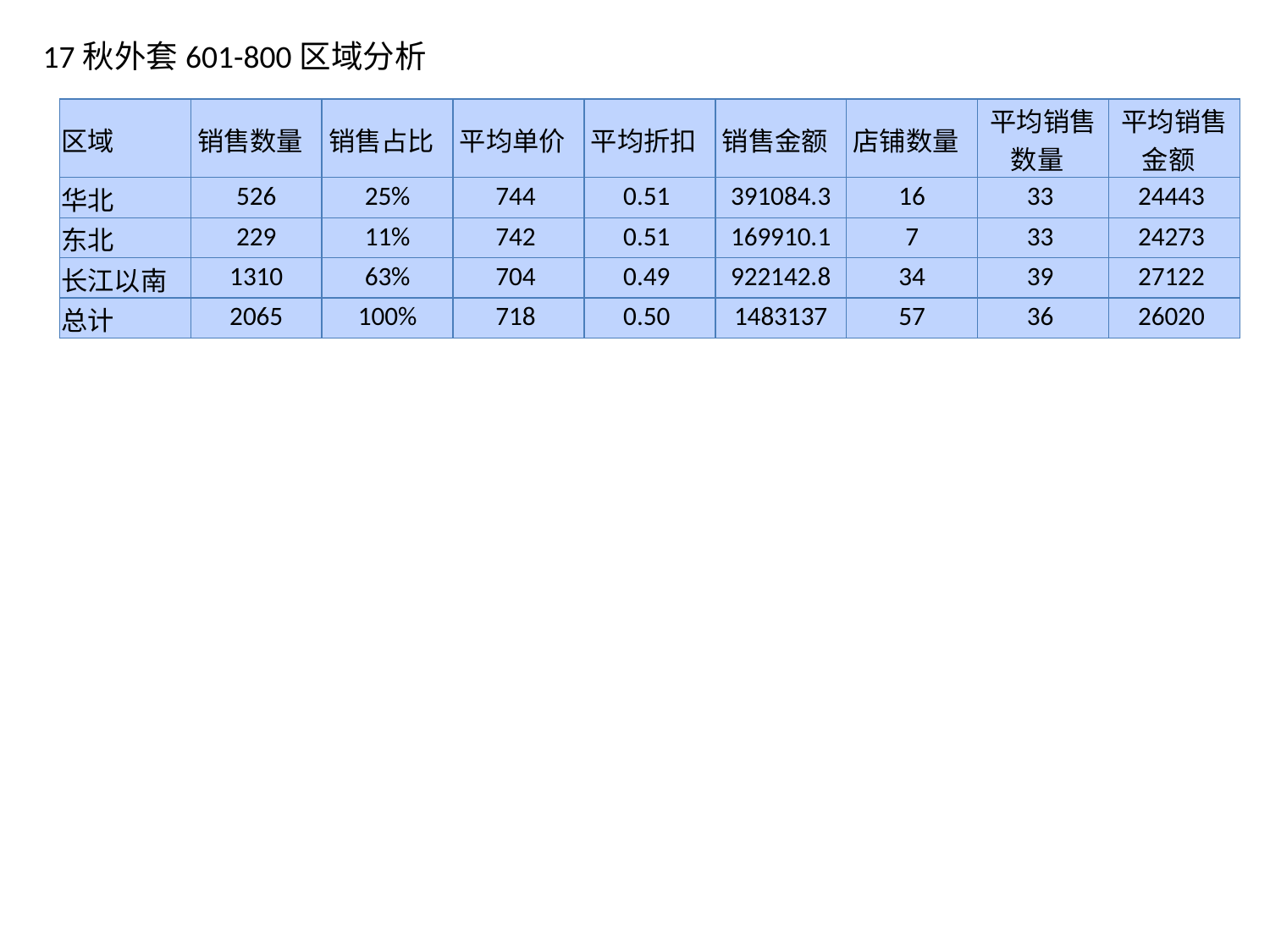

17秋外套601-800区域分析
| 区域 | 销售数量 | 销售占比 | 平均单价 | 平均折扣 | 销售金额 | 店铺数量 | 平均销售数量 | 平均销售金额 |
| --- | --- | --- | --- | --- | --- | --- | --- | --- |
| 华北 | 526 | 25% | 744 | 0.51 | 391084.3 | 16 | 33 | 24443 |
| 东北 | 229 | 11% | 742 | 0.51 | 169910.1 | 7 | 33 | 24273 |
| 长江以南 | 1310 | 63% | 704 | 0.49 | 922142.8 | 34 | 39 | 27122 |
| 总计 | 2065 | 100% | 718 | 0.50 | 1483137 | 57 | 36 | 26020 |